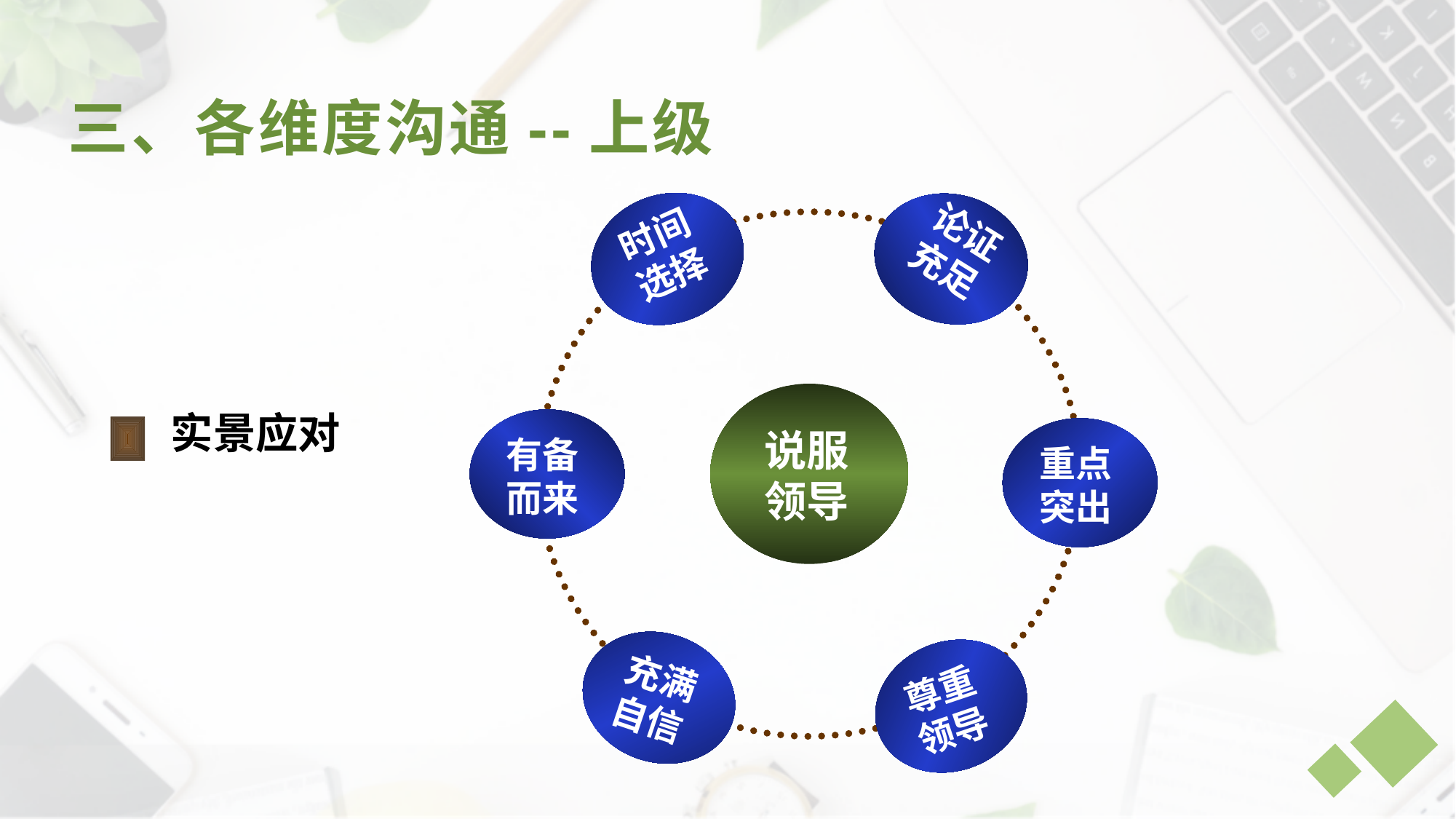

三、各维度沟通--上级

时间选择
论证充足

有备而来
重点突出

充满自信
尊重领导

实景应对

说服领导